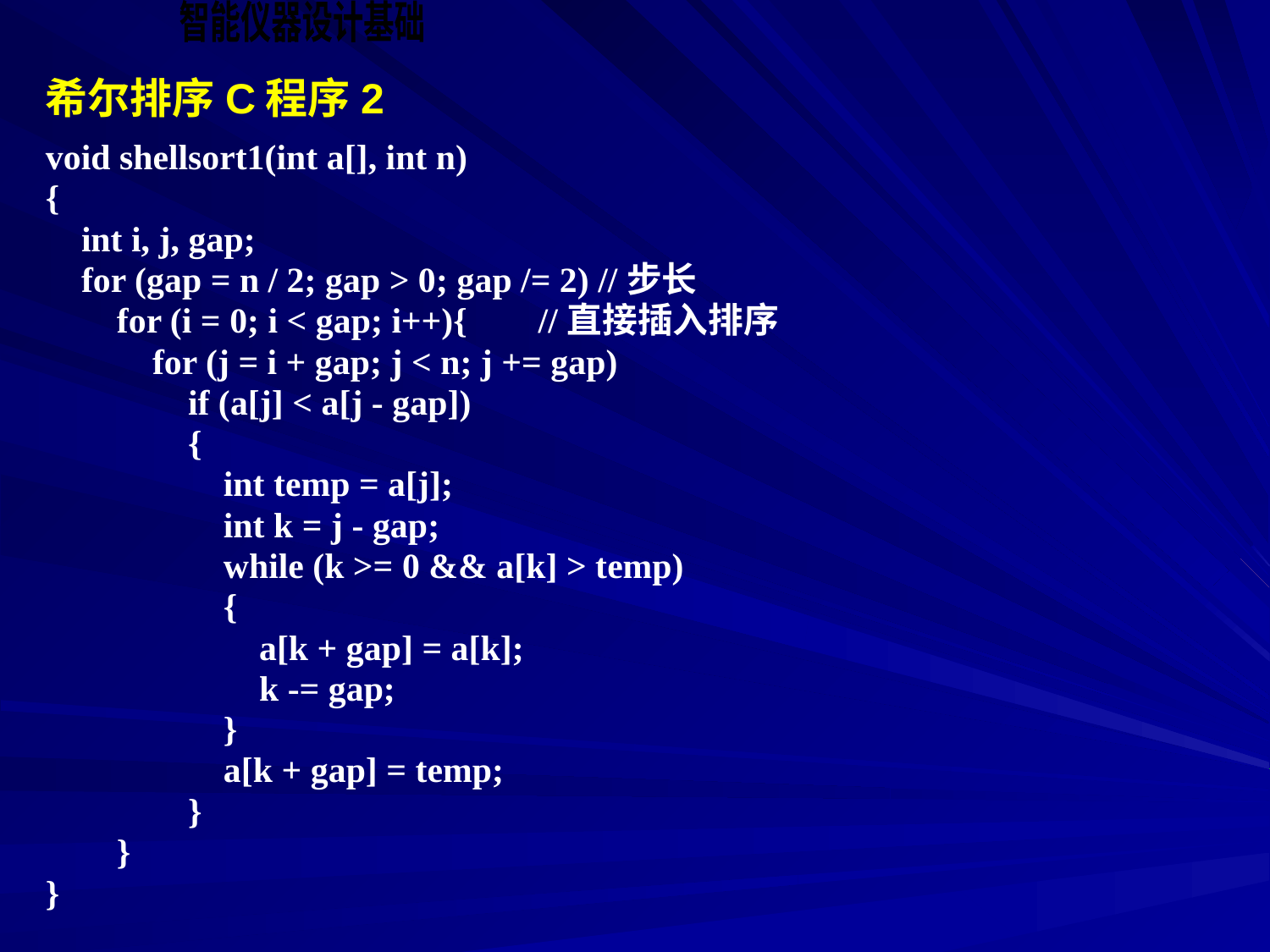

# 希尔排序C程序2
void shellsort1(int a[], int n)
{
    int i, j, gap;
    for (gap = n / 2; gap > 0; gap /= 2) //步长
        for (i = 0; i < gap; i++){        //直接插入排序
            for (j = i + gap; j < n; j += gap)
                if (a[j] < a[j - gap])
                {
                    int temp = a[j];
                    int k = j - gap;
                    while (k >= 0 && a[k] > temp)
                    {
                        a[k + gap] = a[k];
                        k -= gap;
                    }
                    a[k + gap] = temp;
                }
        }
}